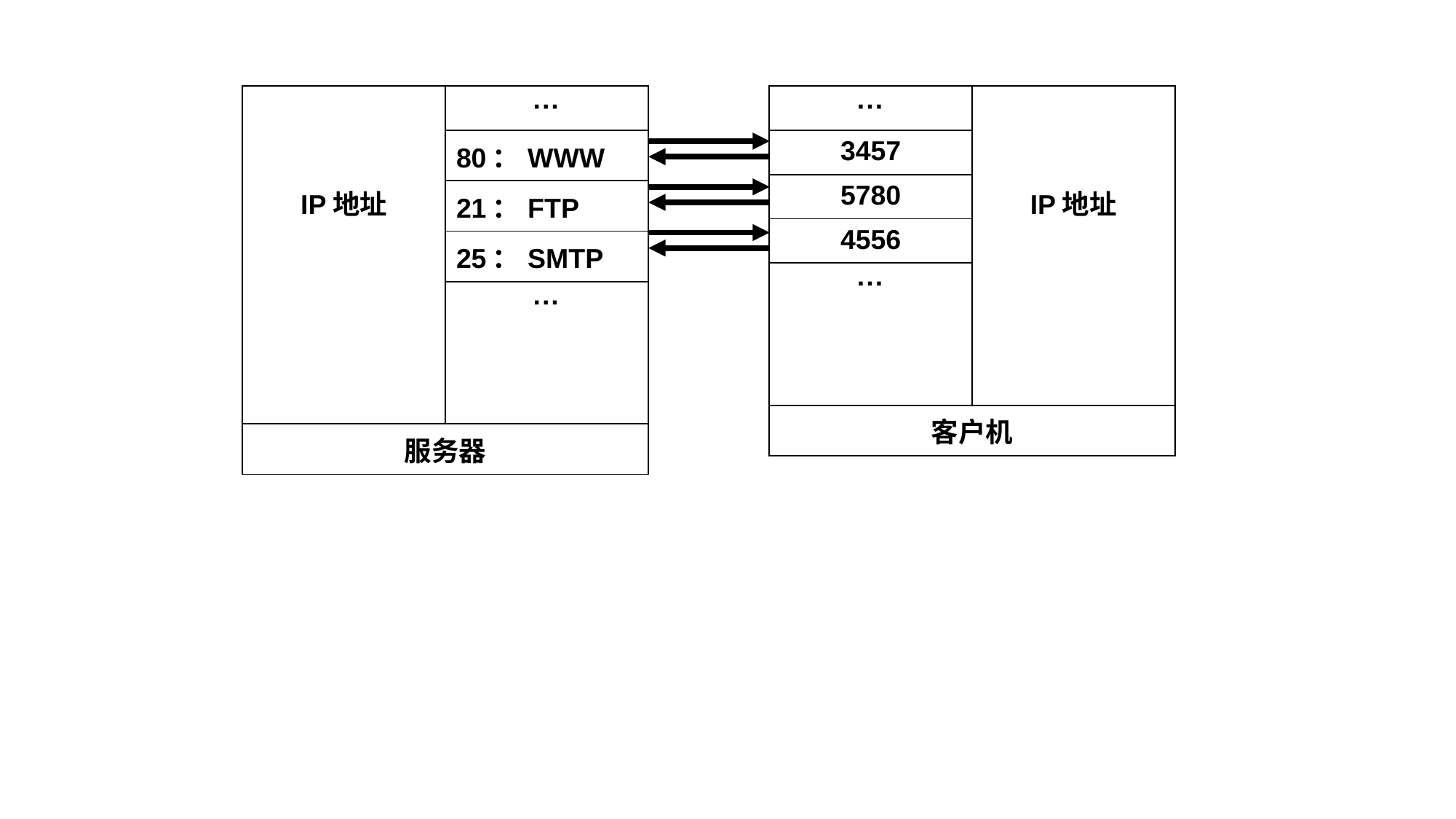

| IP地址 | ··· |
| --- | --- |
|  | 80：WWW |
|  | 21：FTP |
|  | 25：SMTP |
|  | ··· |
| 服务器 |  |
| ··· | IP地址 |
| --- | --- |
| 3457 |  |
| 5780 |  |
| 4556 |  |
| ··· |  |
| 客户机 |  |